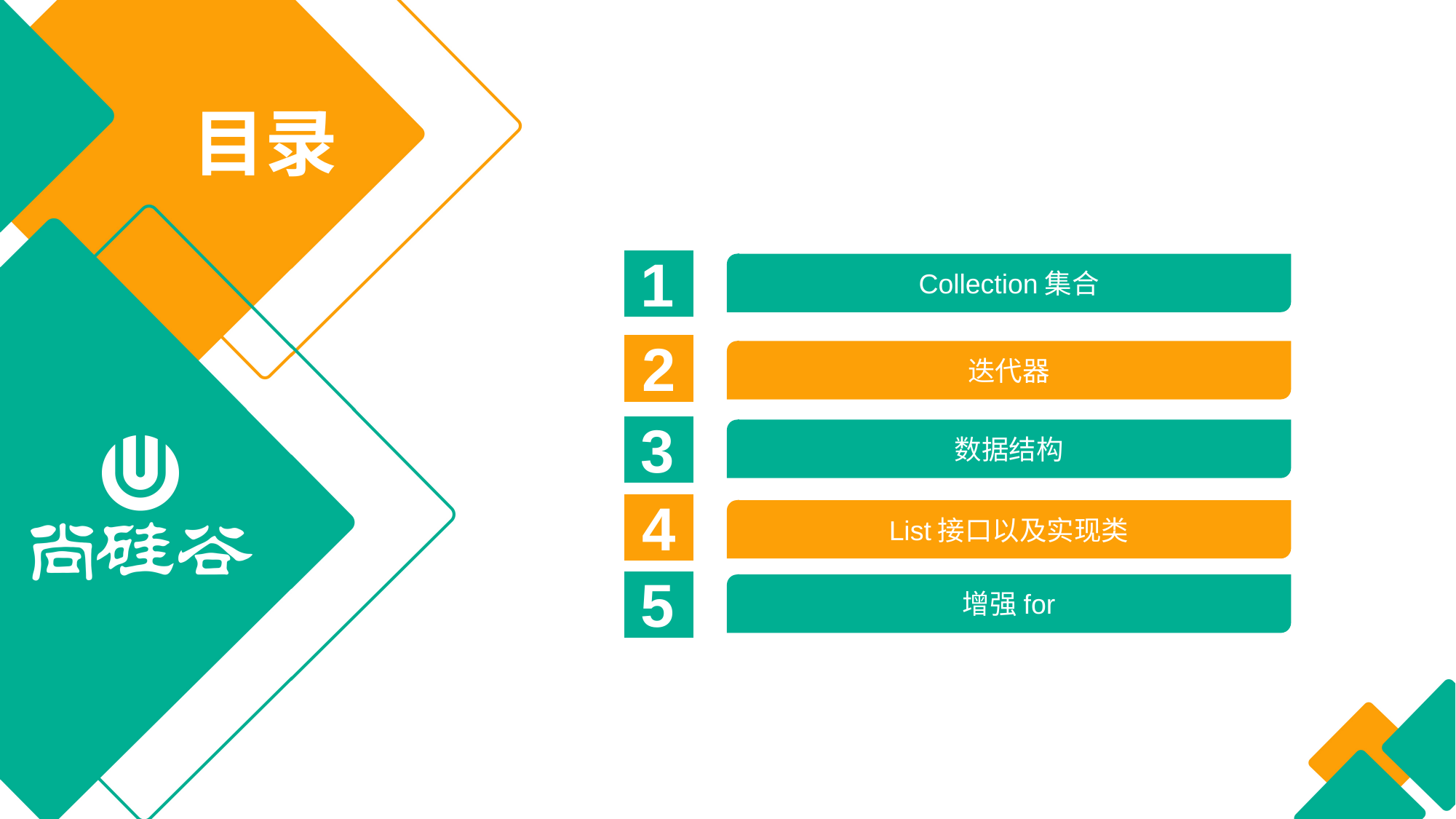

目录
1

Collection集合
2

迭代器
3

数据结构
4

List接口以及实现类
5

增强for